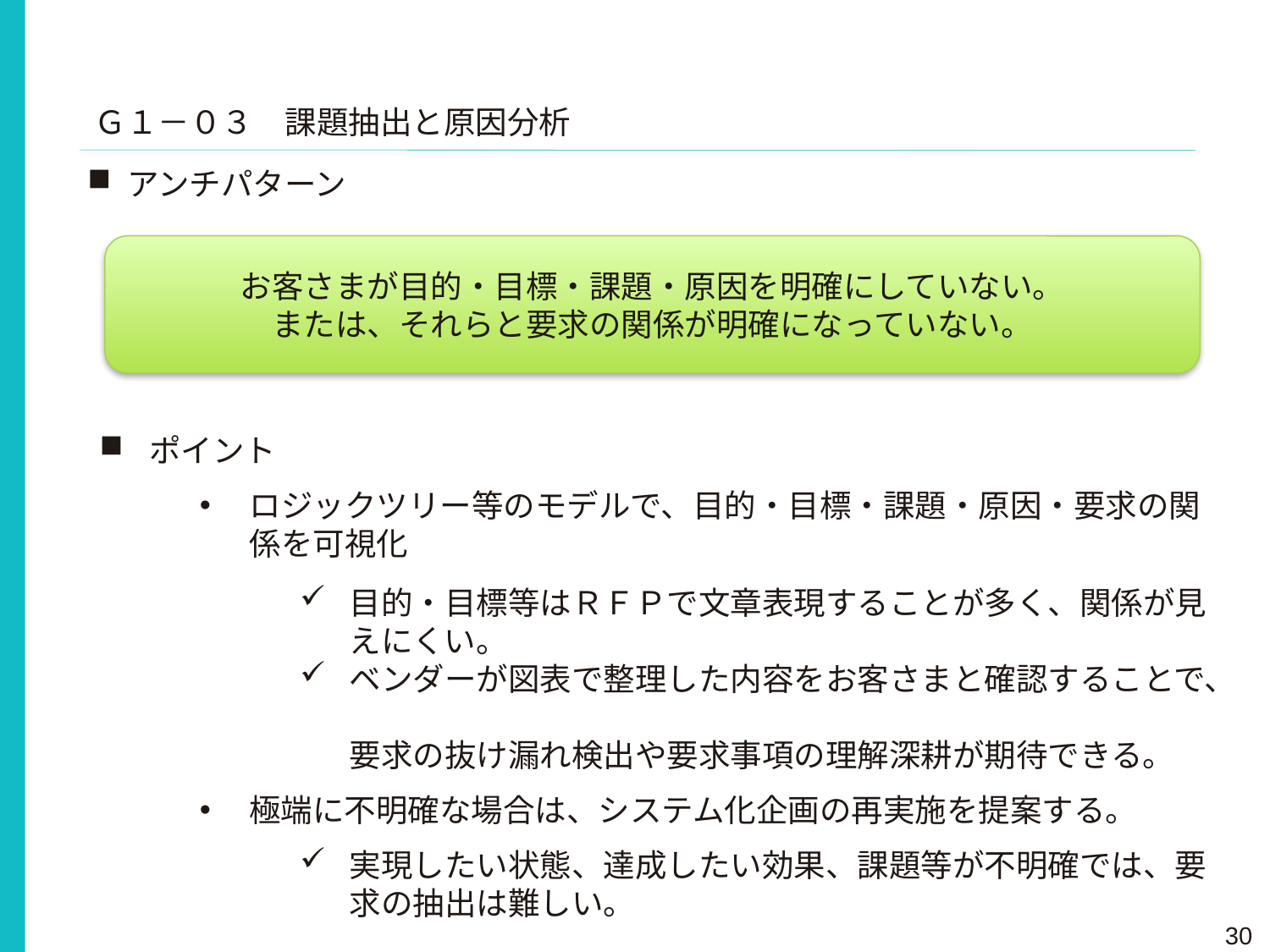

Ｇ１－０３　課題抽出と原因分析
アンチパターン
お客さまが目的・目標・課題・原因を明確にしていない。
または、それらと要求の関係が明確になっていない。
ポイント

ロジックツリー等のモデルで、目的・目標・課題・原因・要求の関係を可視化

目的・目標等はＲＦＰで文章表現することが多く、関係が見えにくい。
ベンダーが図表で整理した内容をお客さまと確認することで、
要求の抜け漏れ検出や要求事項の理解深耕が期待できる。

極端に不明確な場合は、システム化企画の再実施を提案する。

実現したい状態、達成したい効果、課題等が不明確では、要求の抽出は難しい。

30